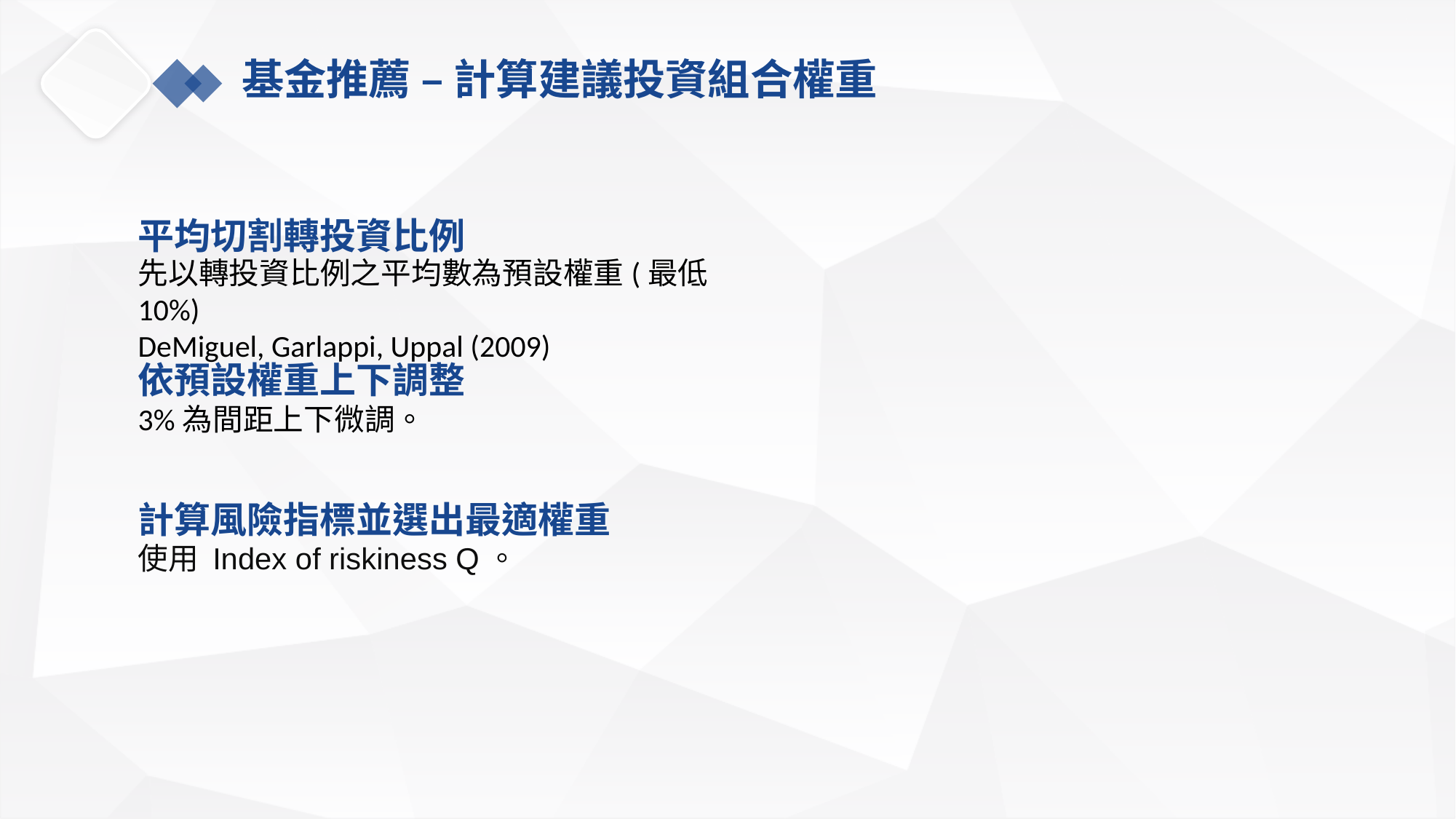

基金推薦 – 計算建議投資組合權重

平均切割轉投資比例
先以轉投資比例之平均數為預設權重(最低10%)
DeMiguel, Garlappi, Uppal (2009)

依預設權重上下調整
3%為間距上下微調。
計算風險指標並選出最適權重
使用 Index of riskiness Q。